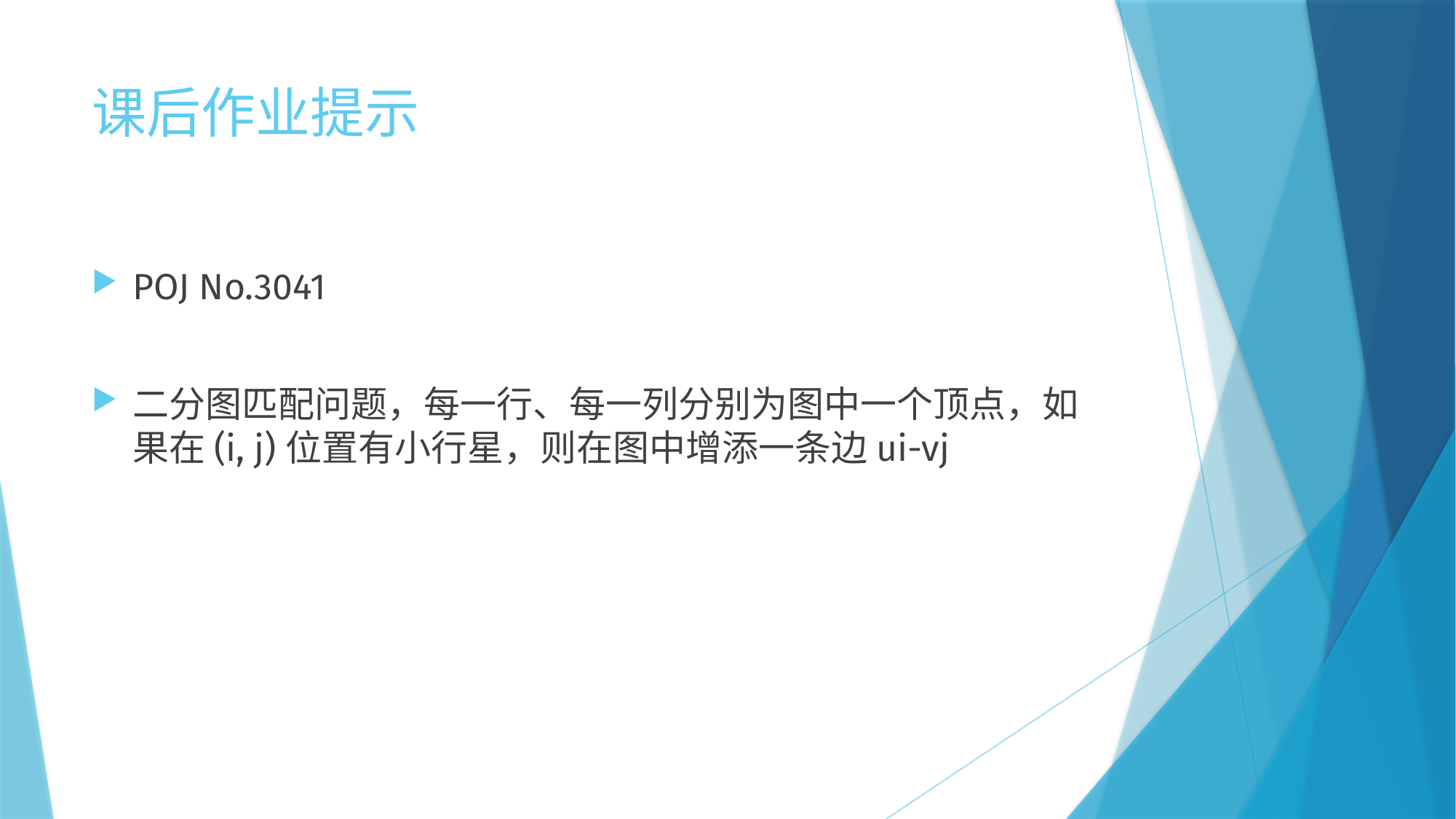

# 课后作业提示
POJ No.3041

二分图匹配问题，每一行、每一列分别为图中一个顶点，如果在(i, j)位置有小行星，则在图中增添一条边ui-vj